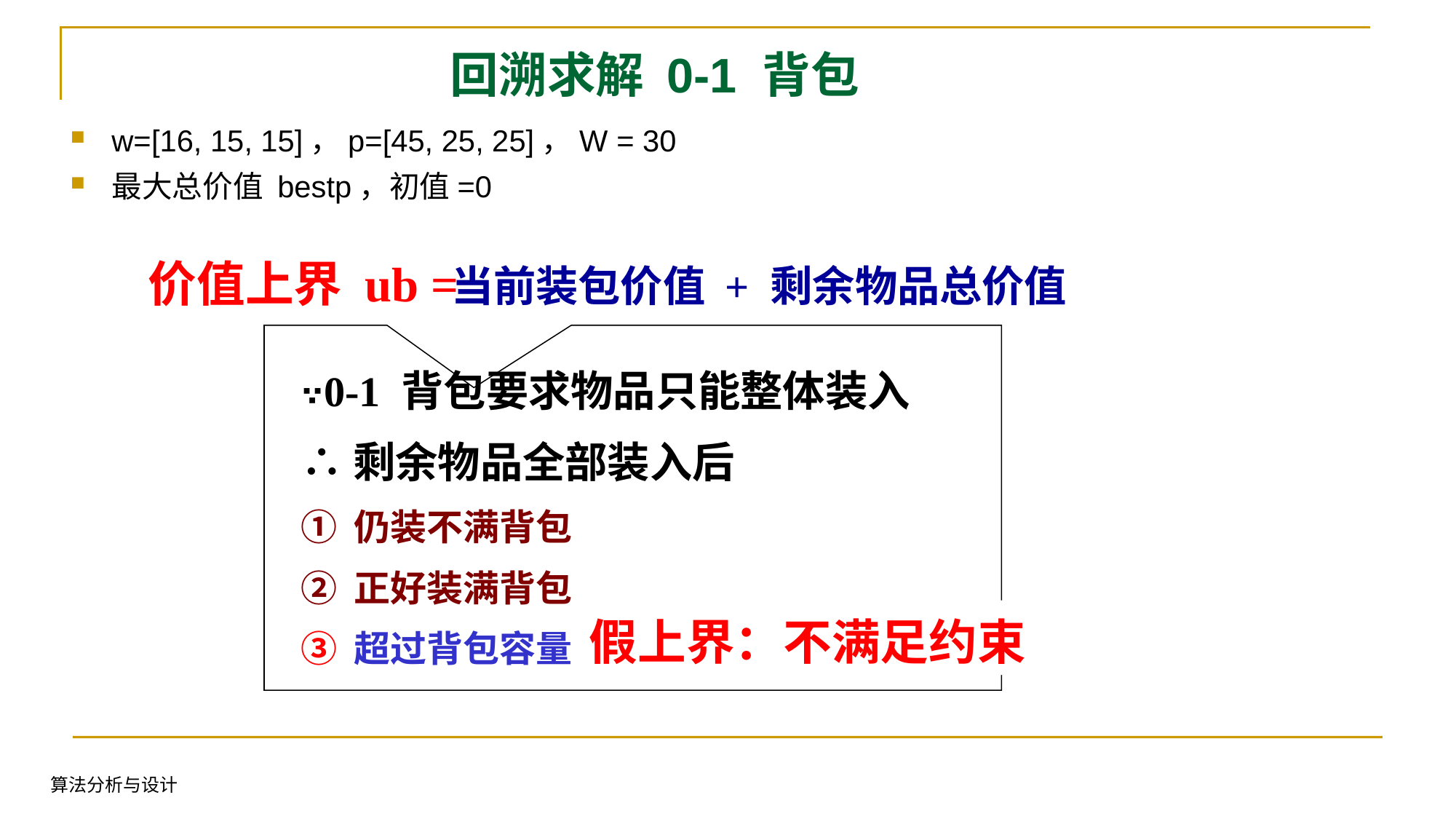

回溯求解 0-1 背包
w=[16, 15, 15]，p=[45, 25, 25]，W = 30
最大总价值 bestp，初值=0
价值上界 ub =
当前装包价值 + 剩余物品总价值
∵0-1 背包要求物品只能整体装入
∴剩余物品全部装入后
① 仍装不满背包
② 正好装满背包
③ 超过背包容量
假上界：不满足约束
算法分析与设计